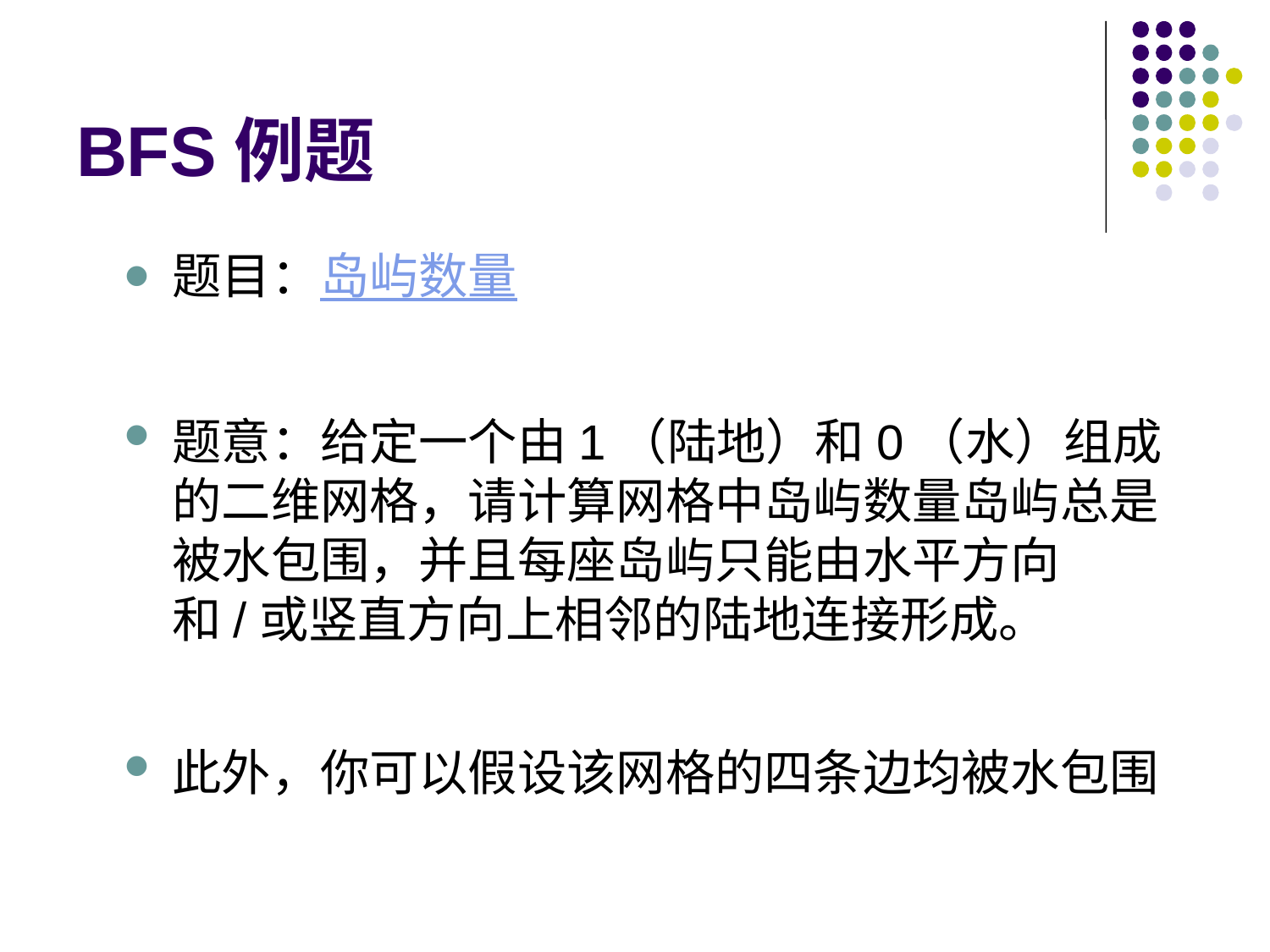

# BFS例题
题目：岛屿数量

题意：给定一个由1（陆地）和0（水）组成的二维网格，请计算网格中岛屿数量岛屿总是被水包围，并且每座岛屿只能由水平方向和/或竖直方向上相邻的陆地连接形成。

此外，你可以假设该网格的四条边均被水包围